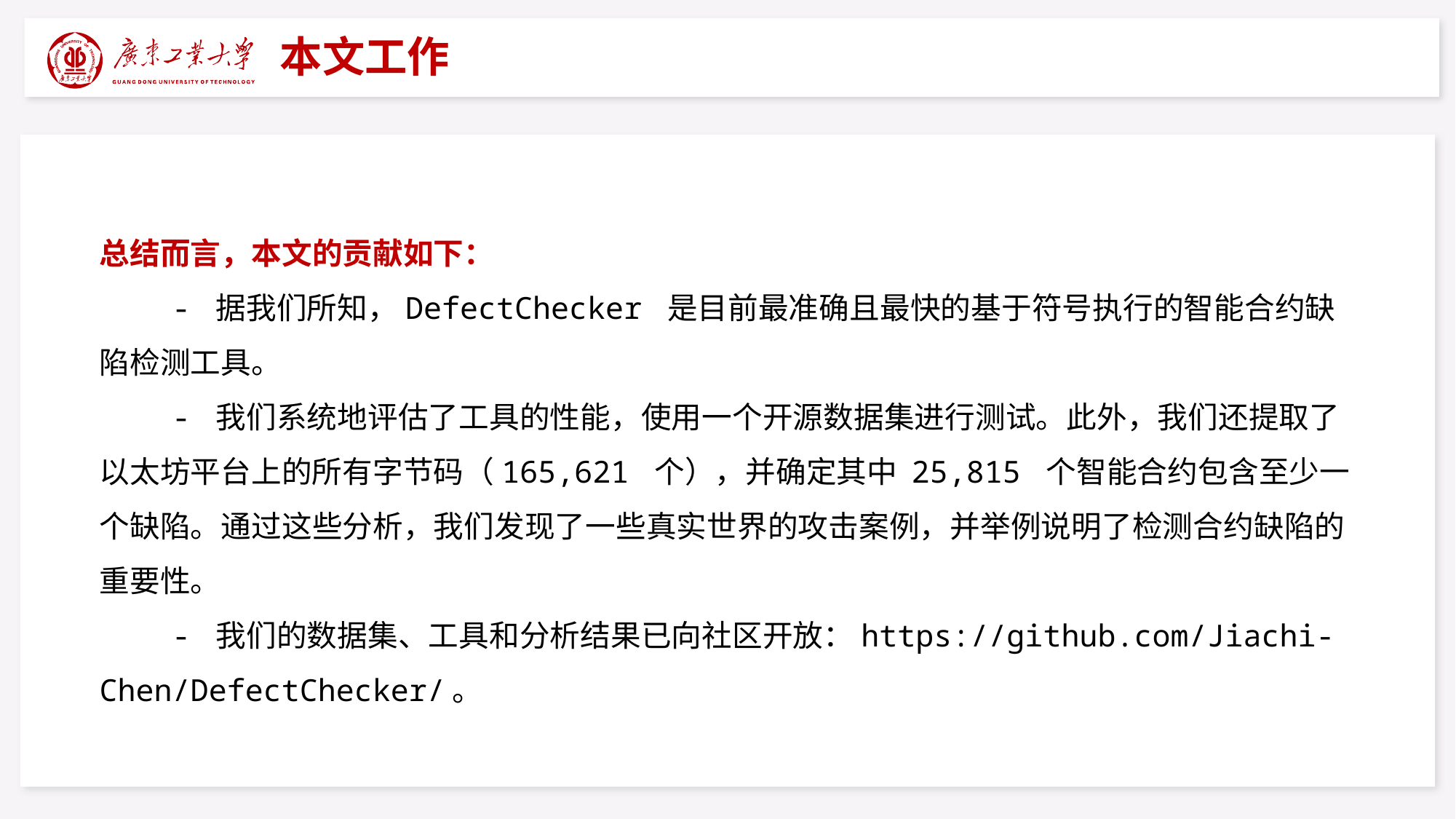

本文工作
总结而言，本文的贡献如下：
    - 据我们所知，DefectChecker 是目前最准确且最快的基于符号执行的智能合约缺陷检测工具。
    - 我们系统地评估了工具的性能，使用一个开源数据集进行测试。此外，我们还提取了以太坊平台上的所有字节码（165,621 个），并确定其中 25,815 个智能合约包含至少一个缺陷。通过这些分析，我们发现了一些真实世界的攻击案例，并举例说明了检测合约缺陷的重要性。
    - 我们的数据集、工具和分析结果已向社区开放：https://github.com/Jiachi-Chen/DefectChecker/。